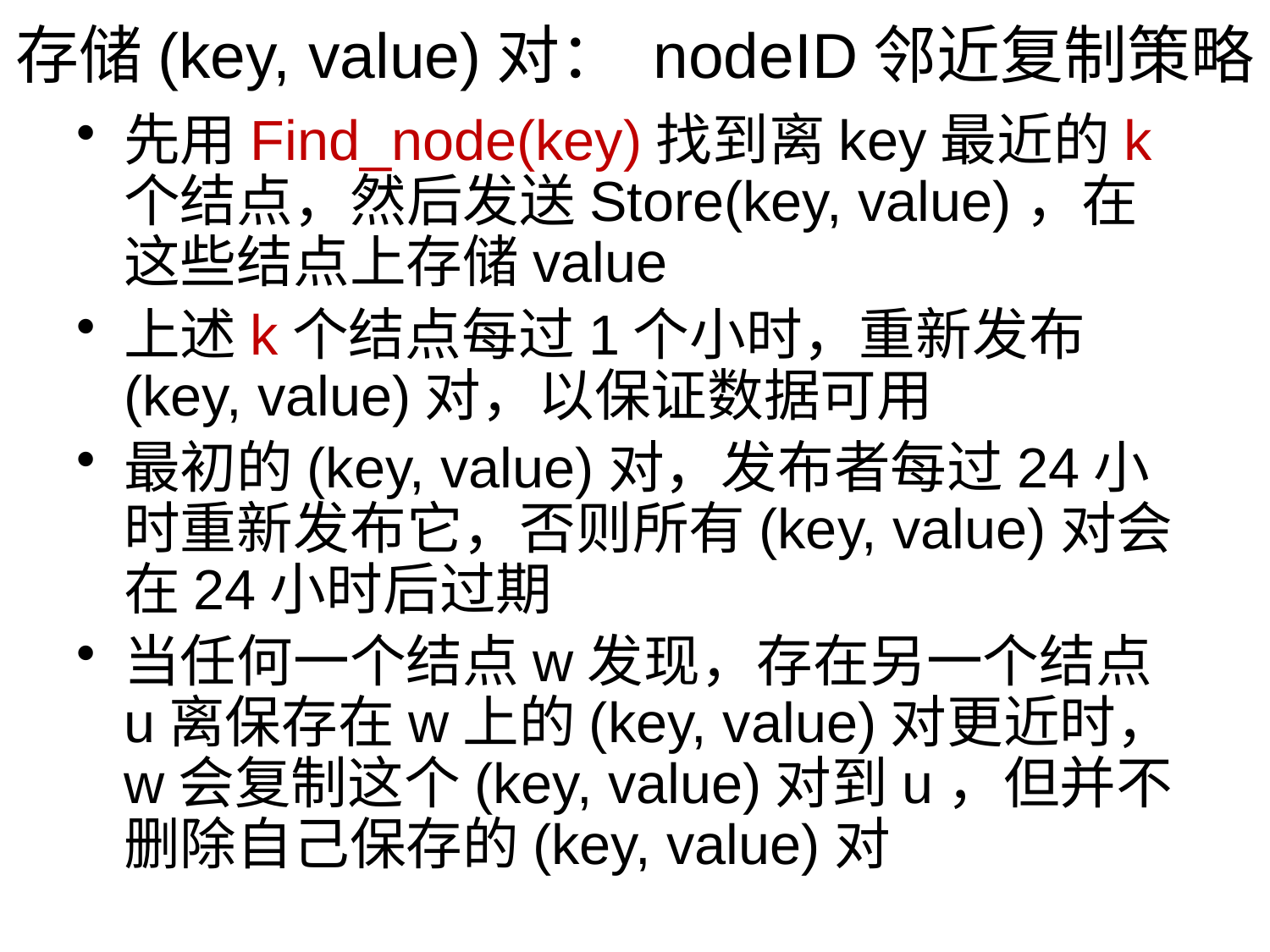

# 存储(key, value)对： nodeID邻近复制策略
先用Find_node(key)找到离key最近的k个结点，然后发送Store(key, value)，在这些结点上存储value
上述k个结点每过1个小时，重新发布(key, value)对，以保证数据可用
最初的(key, value)对，发布者每过24小时重新发布它，否则所有(key, value)对会在24小时后过期
当任何一个结点w发现，存在另一个结点u离保存在w上的(key, value)对更近时，w会复制这个(key, value)对到u，但并不删除自己保存的(key, value)对